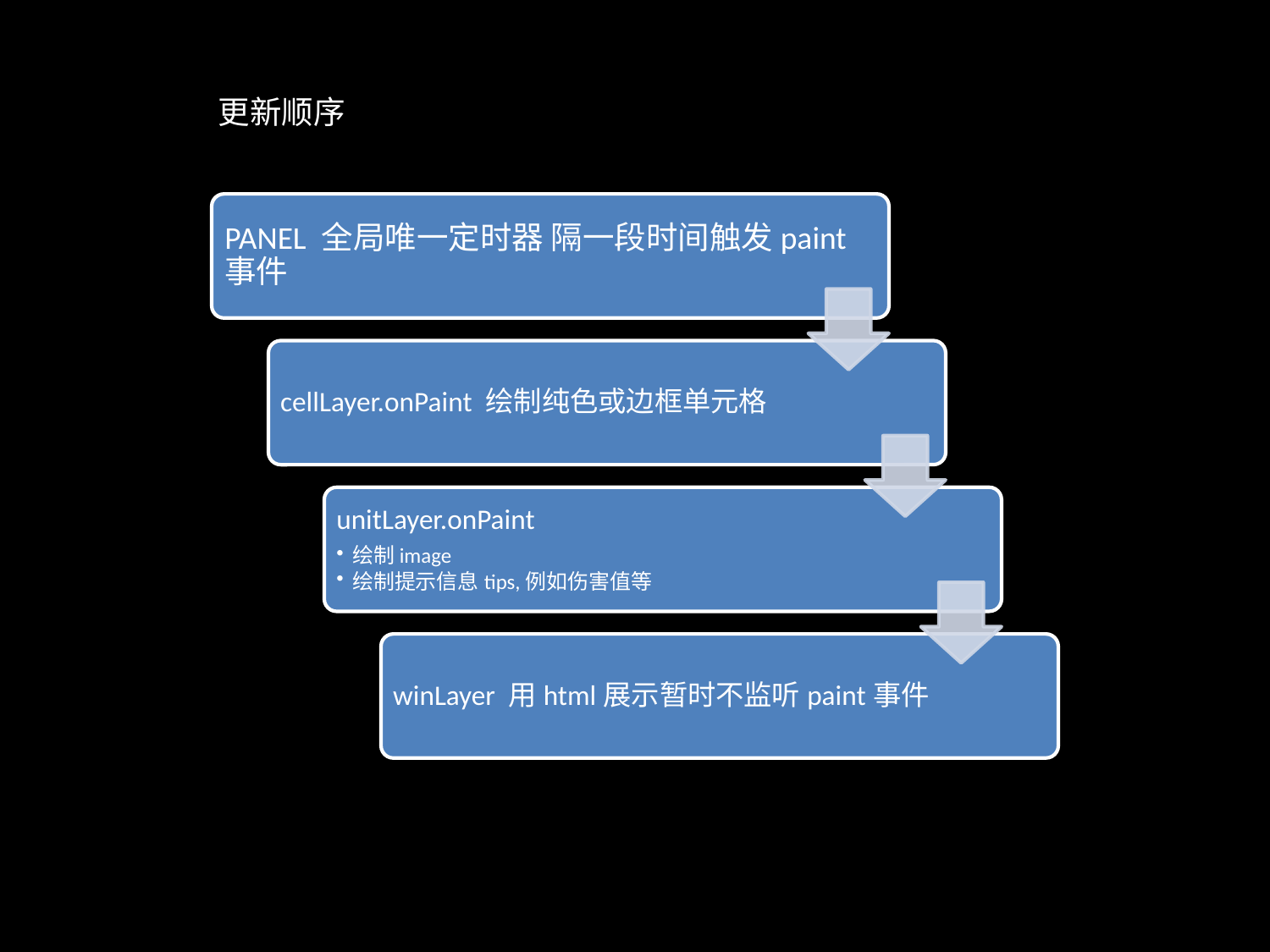

更新顺序
PANEL 全局唯一定时器 隔一段时间触发paint事件
cellLayer.onPaint 绘制纯色或边框单元格
unitLayer.onPaint
绘制image
绘制提示信息tips,例如伤害值等
winLayer 用html展示暂时不监听paint事件